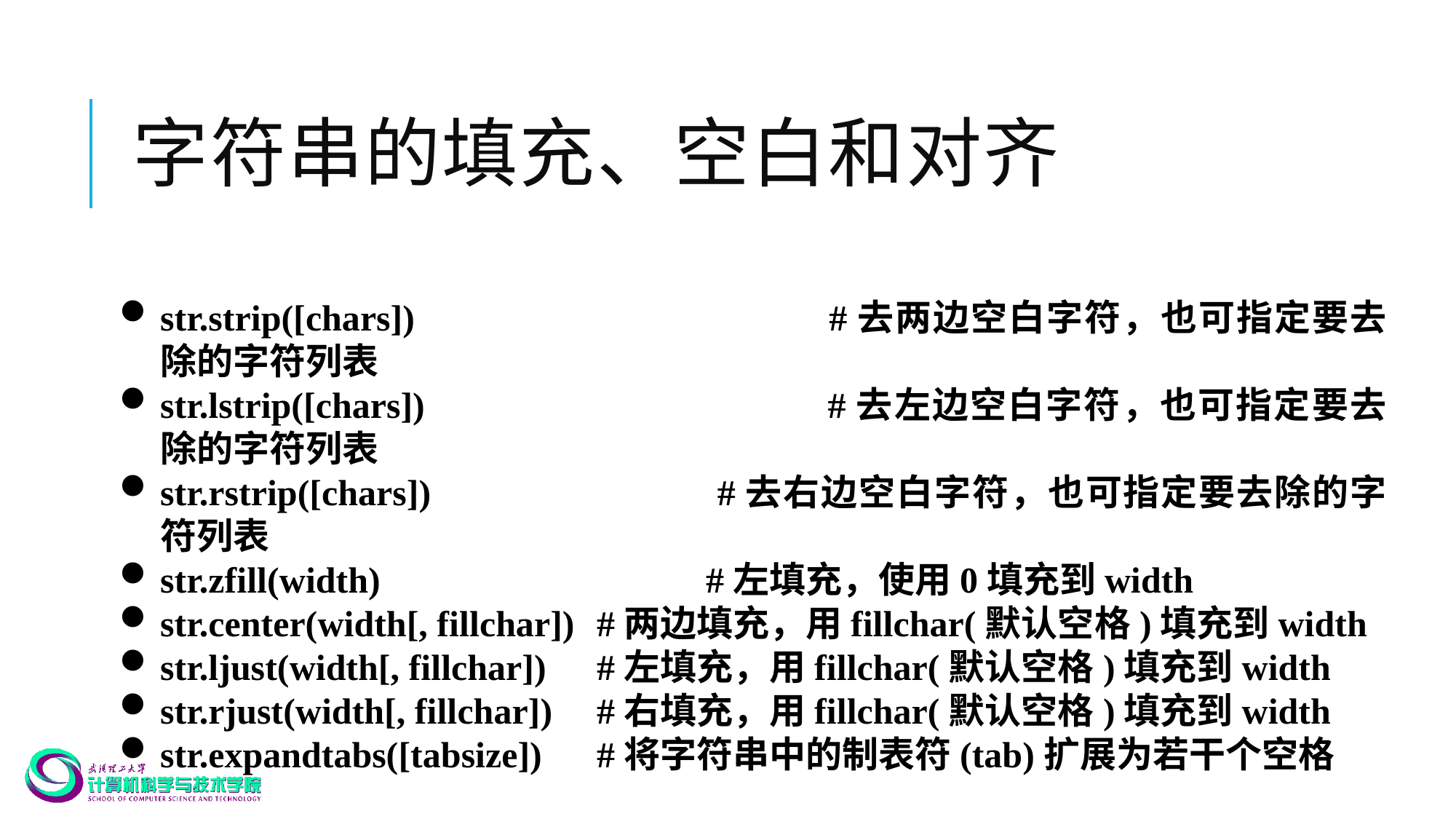

# 字符串的填充、空白和对齐
str.strip([chars])         			#去两边空白字符，也可指定要去除的字符列表
str.lstrip([chars])        			#去左边空白字符，也可指定要去除的字符列表
str.rstrip([chars])        		#去右边空白字符，也可指定要去除的字符列表
str.zfill(width)          			#左填充，使用0填充到width
str.center(width[, fillchar]) 	#两边填充，用fillchar(默认空格)填充到width
str.ljust(width[, fillchar])  	#左填充，用fillchar(默认空格)填充到width
str.rjust(width[, fillchar])  	#右填充，用fillchar(默认空格)填充到width
str.expandtabs([tabsize])  	#将字符串中的制表符(tab)扩展为若干个空格